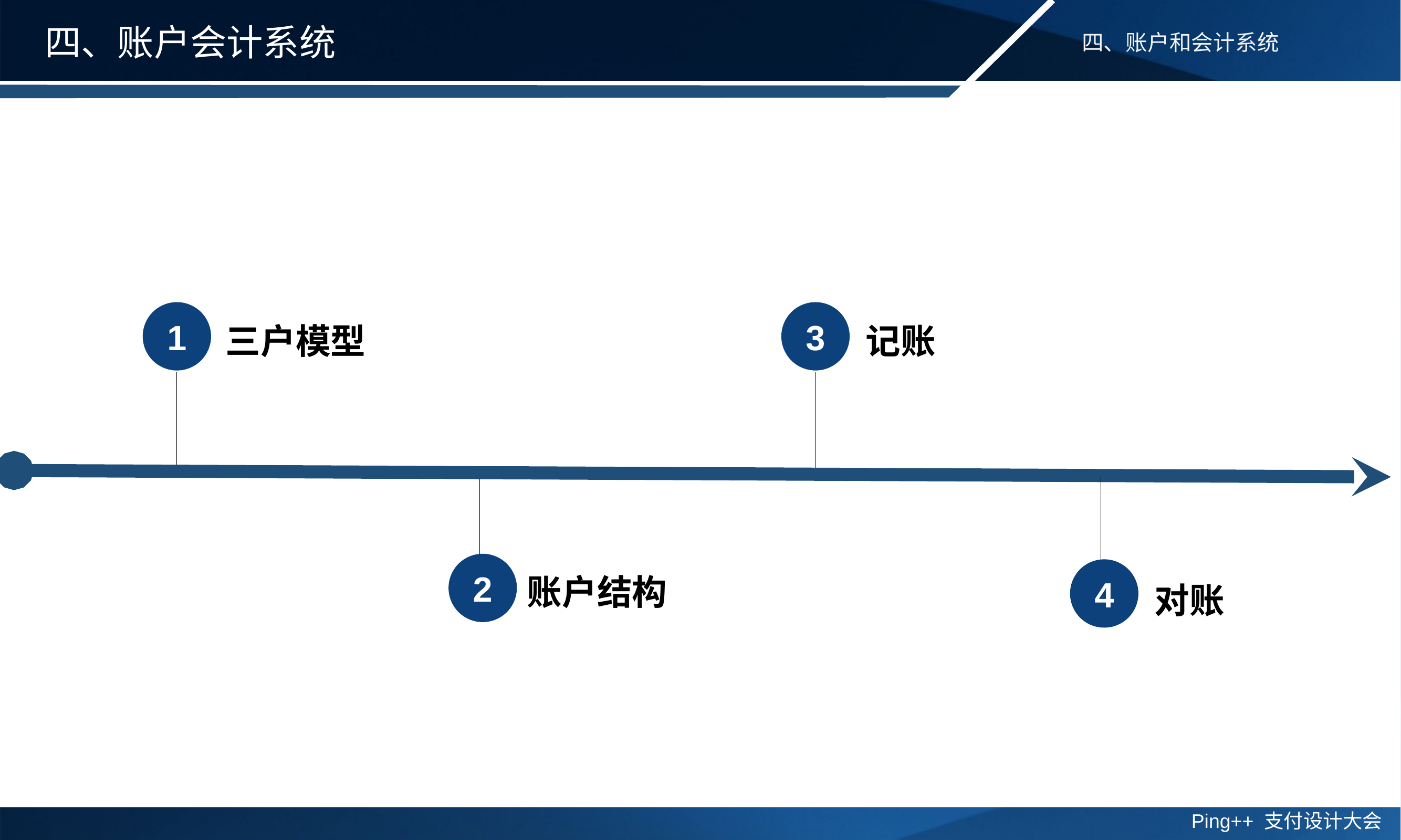

# 四、账户会计系统
1
3
三户模型
记账
2
4
账户结构
对账
Ping++ 支付设计大会